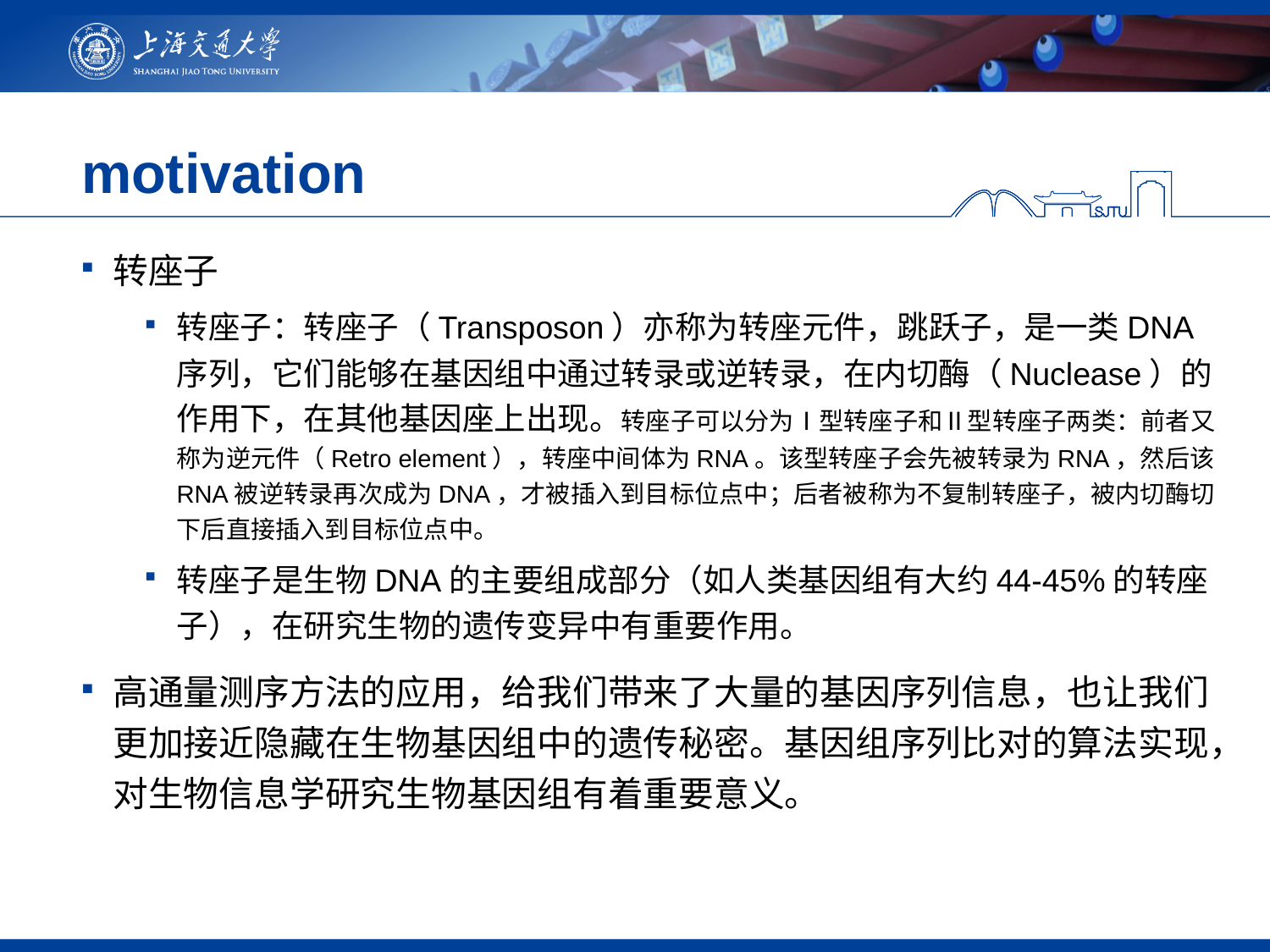

# motivation
转座子
转座子：转座子（Transposon）亦称为转座元件，跳跃子，是一类DNA序列，它们能够在基因组中通过转录或逆转录，在内切酶（Nuclease）的作用下，在其他基因座上出现。转座子可以分为Ⅰ型转座子和Ⅱ型转座子两类：前者又称为逆元件（Retro element），转座中间体为RNA。该型转座子会先被转录为RNA，然后该RNA被逆转录再次成为DNA，才被插入到目标位点中；后者被称为不复制转座子，被内切酶切下后直接插入到目标位点中。
转座子是生物DNA的主要组成部分（如人类基因组有大约44-45%的转座子），在研究生物的遗传变异中有重要作用。
高通量测序方法的应用，给我们带来了大量的基因序列信息，也让我们更加接近隐藏在生物基因组中的遗传秘密。基因组序列比对的算法实现，对生物信息学研究生物基因组有着重要意义。